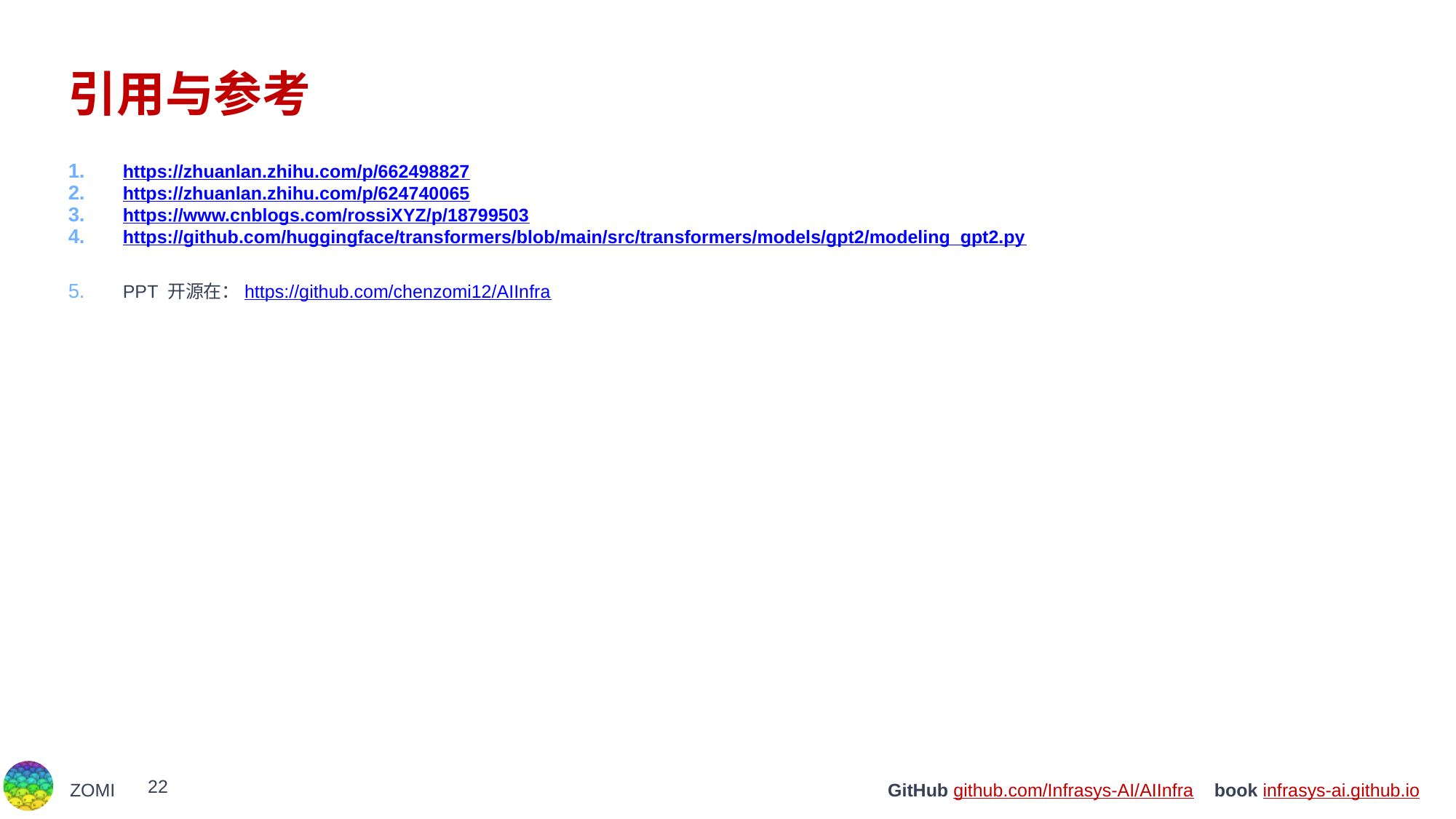

# 引用与参考
https://zhuanlan.zhihu.com/p/662498827
https://zhuanlan.zhihu.com/p/624740065
https://www.cnblogs.com/rossiXYZ/p/18799503
https://github.com/huggingface/transformers/blob/main/src/transformers/models/gpt2/modeling_gpt2.py

PPT 开源在：https://github.com/chenzomi12/AIInfra